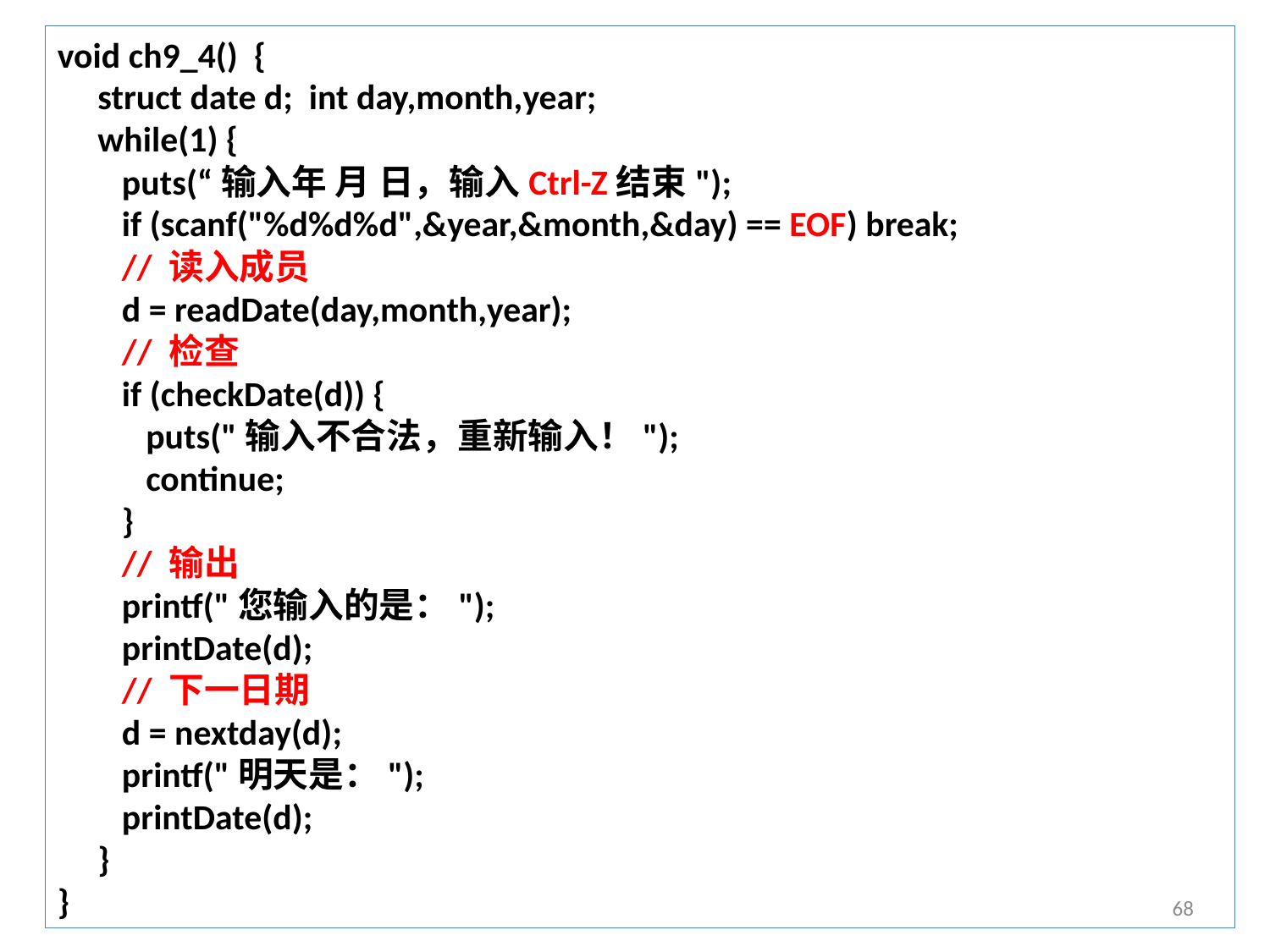

void ch9_4()  {
     struct date d;  int day,month,year;
     while(1) {
        puts(“输入年 月 日，输入Ctrl-Z结束");
        if (scanf("%d%d%d",&year,&month,&day) == EOF) break;
        // 读入成员
        d = readDate(day,month,year);
        // 检查
        if (checkDate(d)) {
           puts("输入不合法，重新输入！");
           continue;
        }
        // 输出
        printf("您输入的是：");
        printDate(d);
        // 下一日期
        d = nextday(d);
        printf("明天是：");
        printDate(d);
     }
}
68